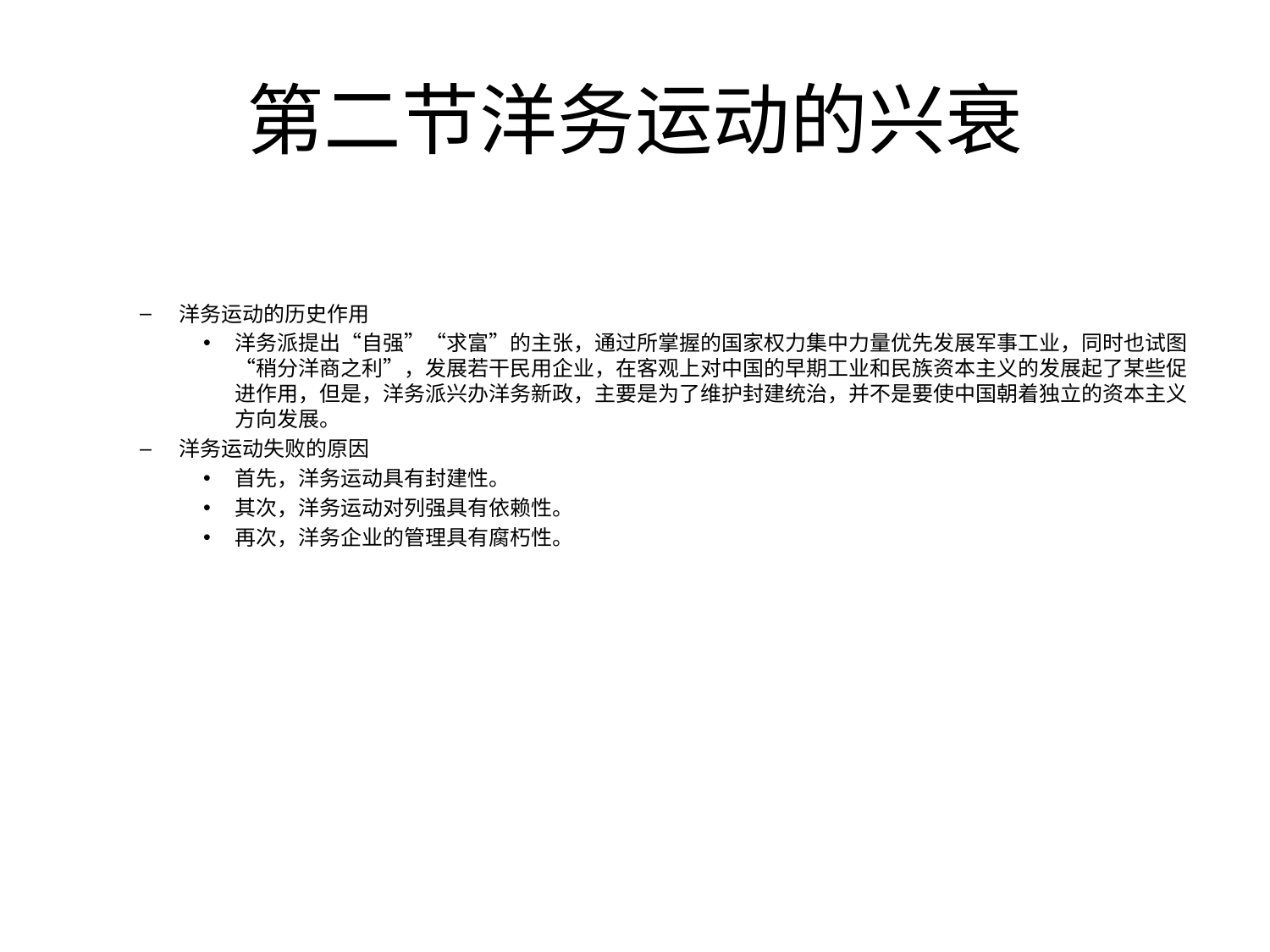

# 第二节洋务运动的兴衰

洋务运动的历史作用
洋务派提出“自强”“求富”的主张，通过所掌握的国家权力集中力量优先发展军事工业，同时也试图“稍分洋商之利”，发展若干民用企业，在客观上对中国的早期工业和民族资本主义的发展起了某些促进作用，但是，洋务派兴办洋务新政，主要是为了维护封建统治，并不是要使中国朝着独立的资本主义方向发展。
洋务运动失败的原因
首先，洋务运动具有封建性。
其次，洋务运动对列强具有依赖性。
再次，洋务企业的管理具有腐朽性。